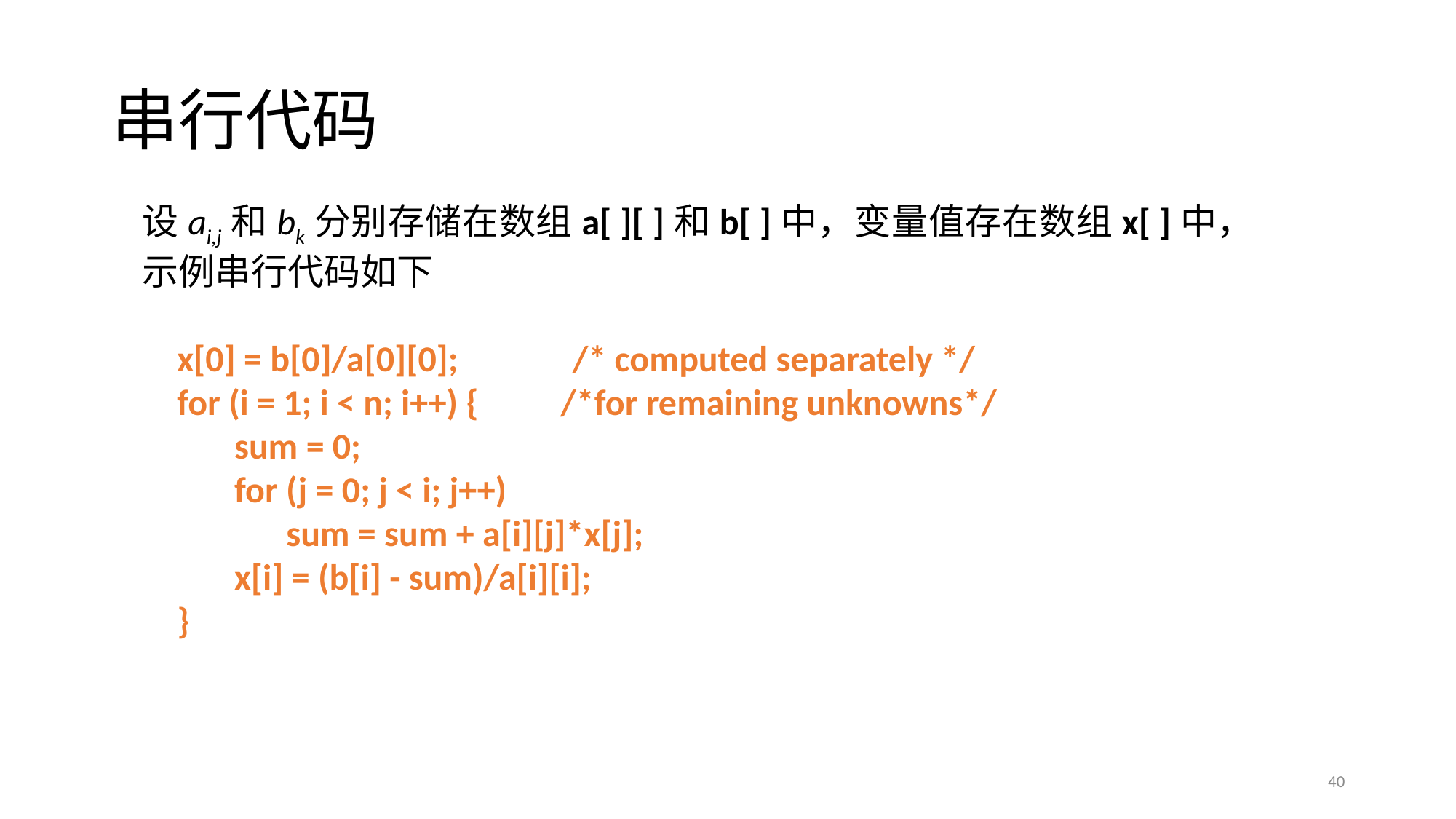

# 串行代码
设ai,j和bk分别存储在数组a[ ][ ]和b[ ]中，变量值存在数组x[ ]中，示例串行代码如下
x[0] = b[0]/a[0][0];              /* computed separately */
for (i = 1; i < n; i++) {          /*for remaining unknowns*/
       sum = 0;
       for (j = 0; j < i; j++)
	sum = sum + a[i][j]*x[j];
       x[i] = (b[i] - sum)/a[i][i];
}
40